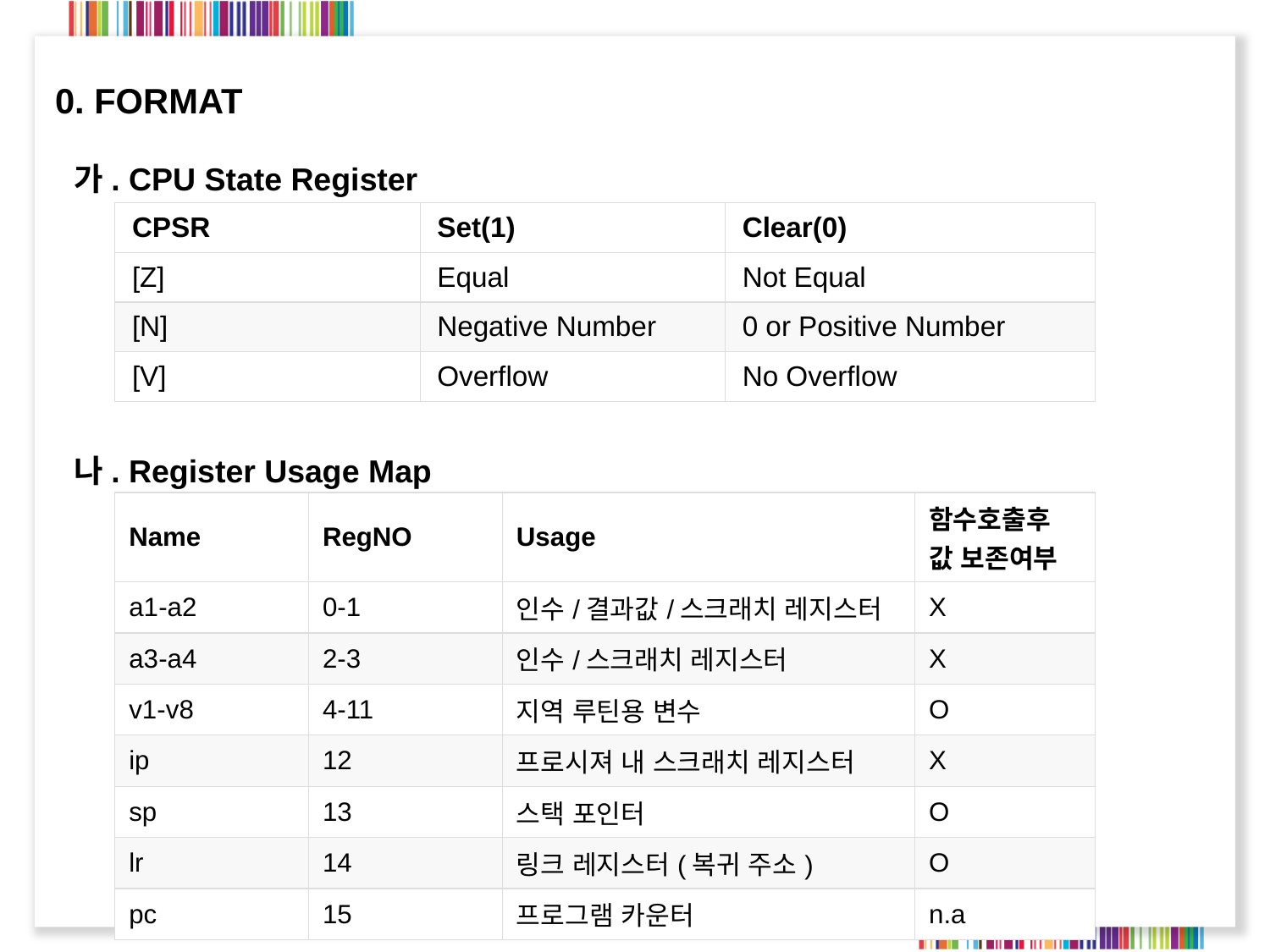

0. FORMAT
가. CPU State Register
| CPSR | Set(1) | Clear(0) |
| --- | --- | --- |
| [Z] | Equal | Not Equal |
| [N] | Negative Number | 0 or Positive Number |
| [V] | Overflow | No Overflow |
나. Register Usage Map
| Name | RegNO | Usage | 함수호출후 값 보존여부 |
| --- | --- | --- | --- |
| a1-a2 | 0-1 | 인수/결과값/스크래치 레지스터 | X |
| a3-a4 | 2-3 | 인수/스크래치 레지스터 | X |
| v1-v8 | 4-11 | 지역 루틴용 변수 | O |
| ip | 12 | 프로시져 내 스크래치 레지스터 | X |
| sp | 13 | 스택 포인터 | O |
| lr | 14 | 링크 레지스터(복귀 주소) | O |
| pc | 15 | 프로그램 카운터 | n.a |